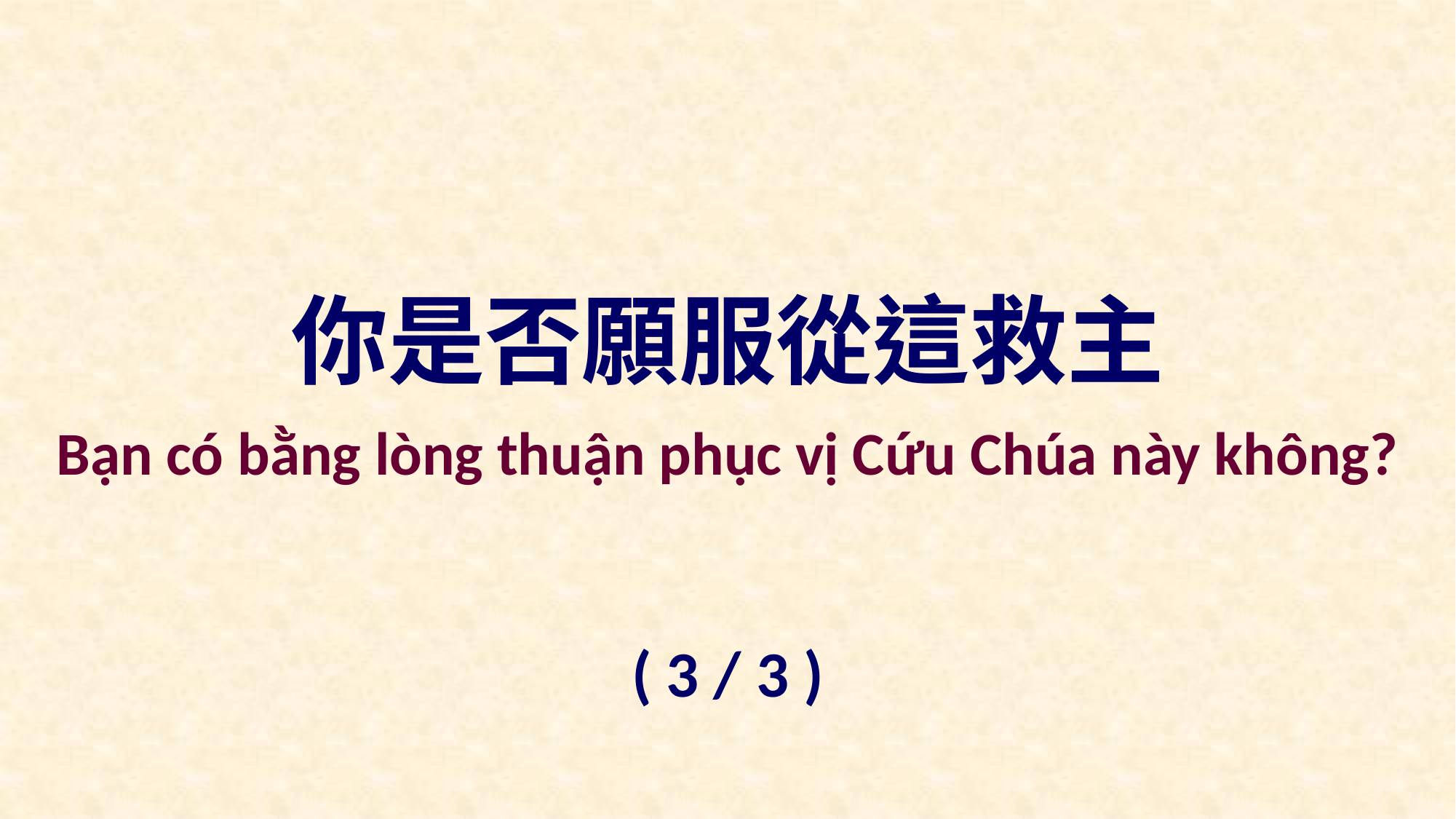

你是否願服從這救主
Bạn có bằng lòng thuận phục vị Cứu Chúa này không?
( 3 / 3 )